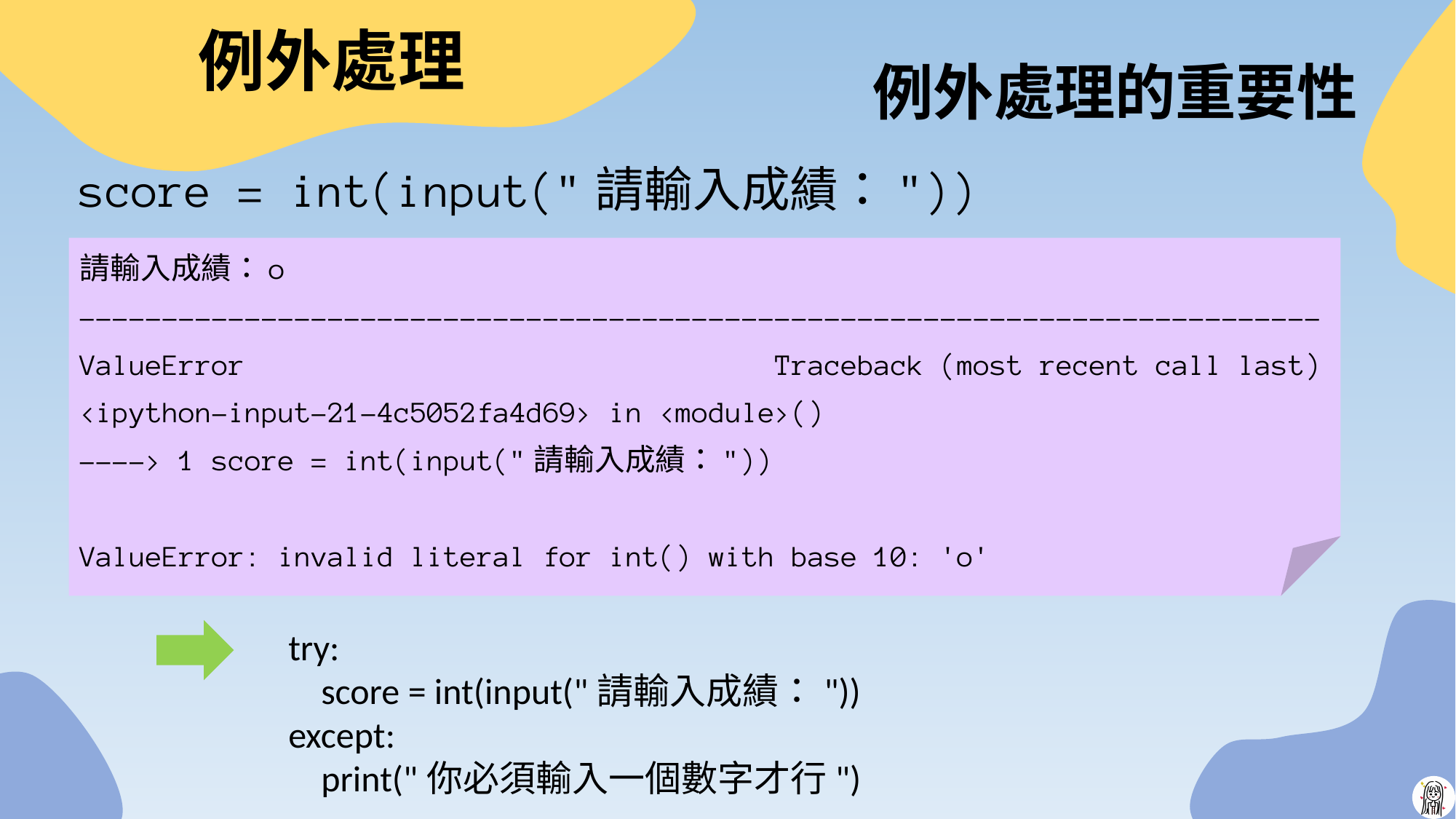

# 例外處理
例外處理的重要性
score = int(input("請輸入成績："))

請輸入成績：o
---------------------------------------------------------------------------
ValueError                                Traceback (most recent call last)
<ipython-input-21-4c5052fa4d69> in <module>()
----> 1 score = int(input("請輸入成績："))

ValueError: invalid literal for int() with base 10: 'o'
try:
    score = int(input("請輸入成績："))
except:
    print("你必須輸入一個數字才行")

23